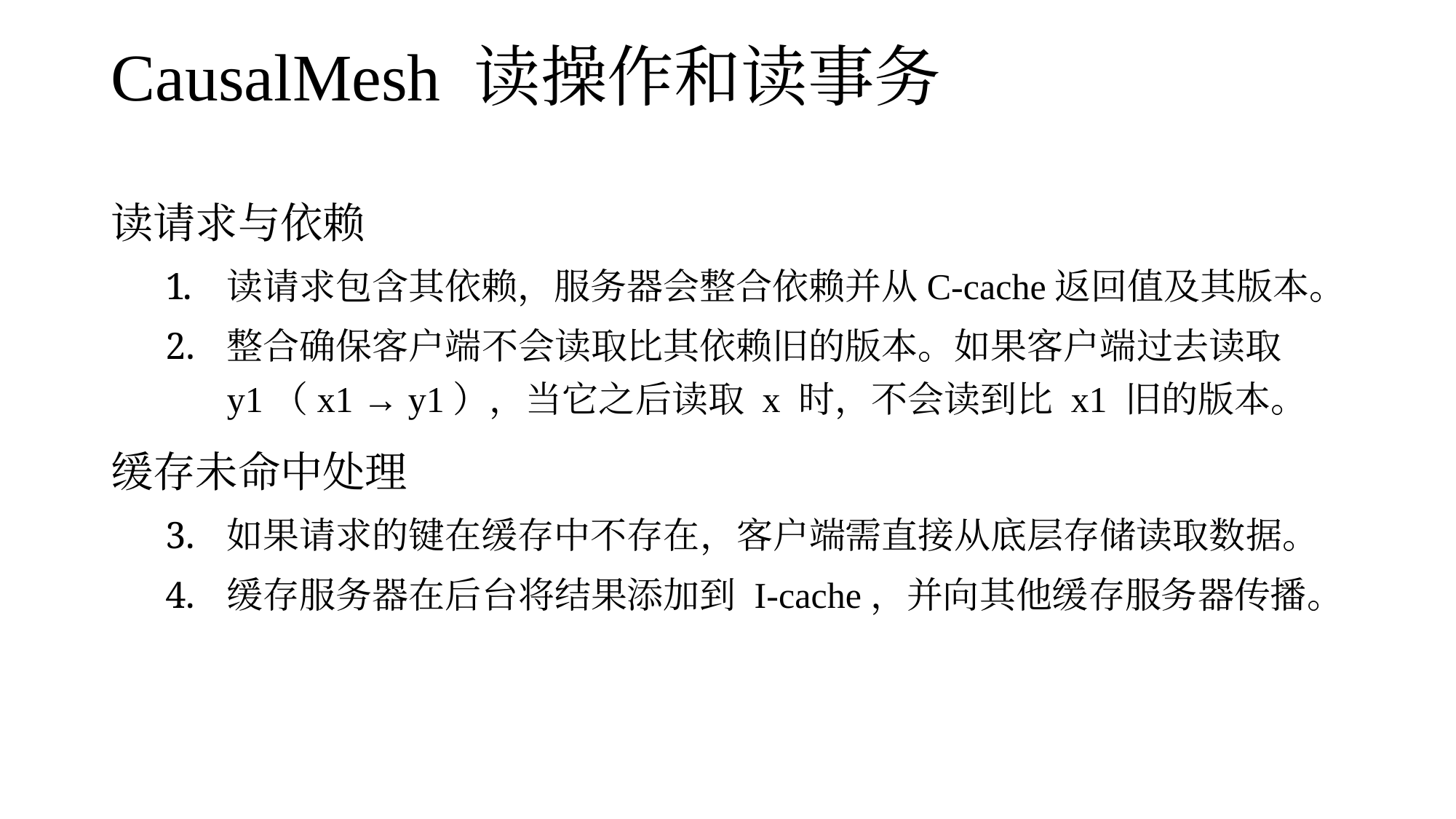

# CausalMesh 读操作和读事务
读请求与依赖
读请求包含其依赖，服务器会整合依赖并从C-cache返回值及其版本。
整合确保客户端不会读取比其依赖旧的版本。如果客户端过去读取 y1（x1 → y1），当它之后读取 x 时，不会读到比 x1 旧的版本。
缓存未命中处理
如果请求的键在缓存中不存在，客户端需直接从底层存储读取数据。
缓存服务器在后台将结果添加到 I-cache，并向其他缓存服务器传播。